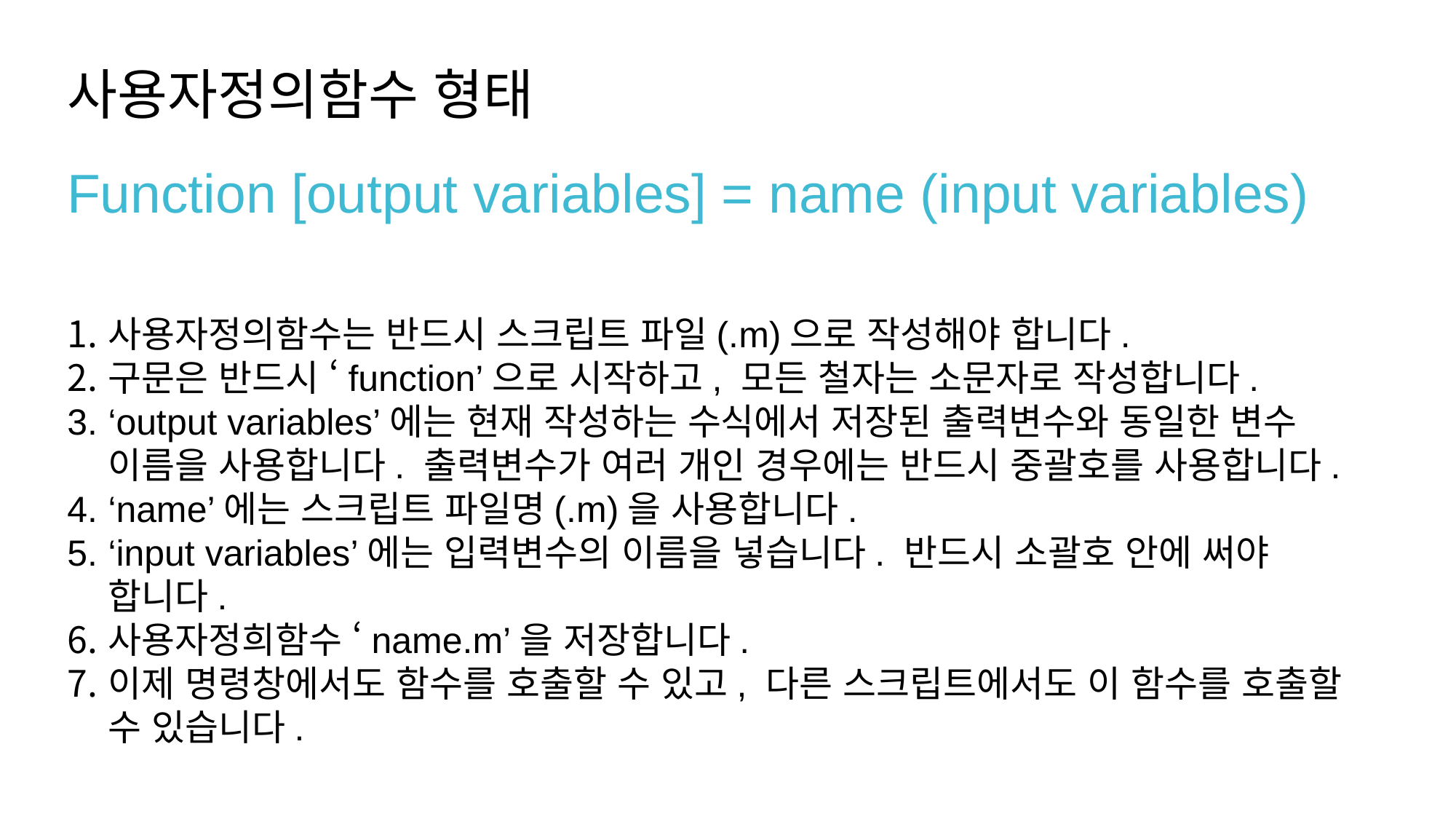

사용자정의함수 형태

Function [output variables] = name (input variables)

사용자정의함수는 반드시 스크립트 파일(.m)으로 작성해야 합니다.
구문은 반드시 ‘function’으로 시작하고, 모든 철자는 소문자로 작성합니다.
‘output variables’에는 현재 작성하는 수식에서 저장된 출력변수와 동일한 변수 이름을 사용합니다. 출력변수가 여러 개인 경우에는 반드시 중괄호를 사용합니다.
‘name’에는 스크립트 파일명(.m)을 사용합니다.
‘input variables’에는 입력변수의 이름을 넣습니다. 반드시 소괄호 안에 써야 합니다.
사용자정희함수 ‘name.m’을 저장합니다.
이제 명령창에서도 함수를 호출할 수 있고, 다른 스크립트에서도 이 함수를 호출할 수 있습니다.